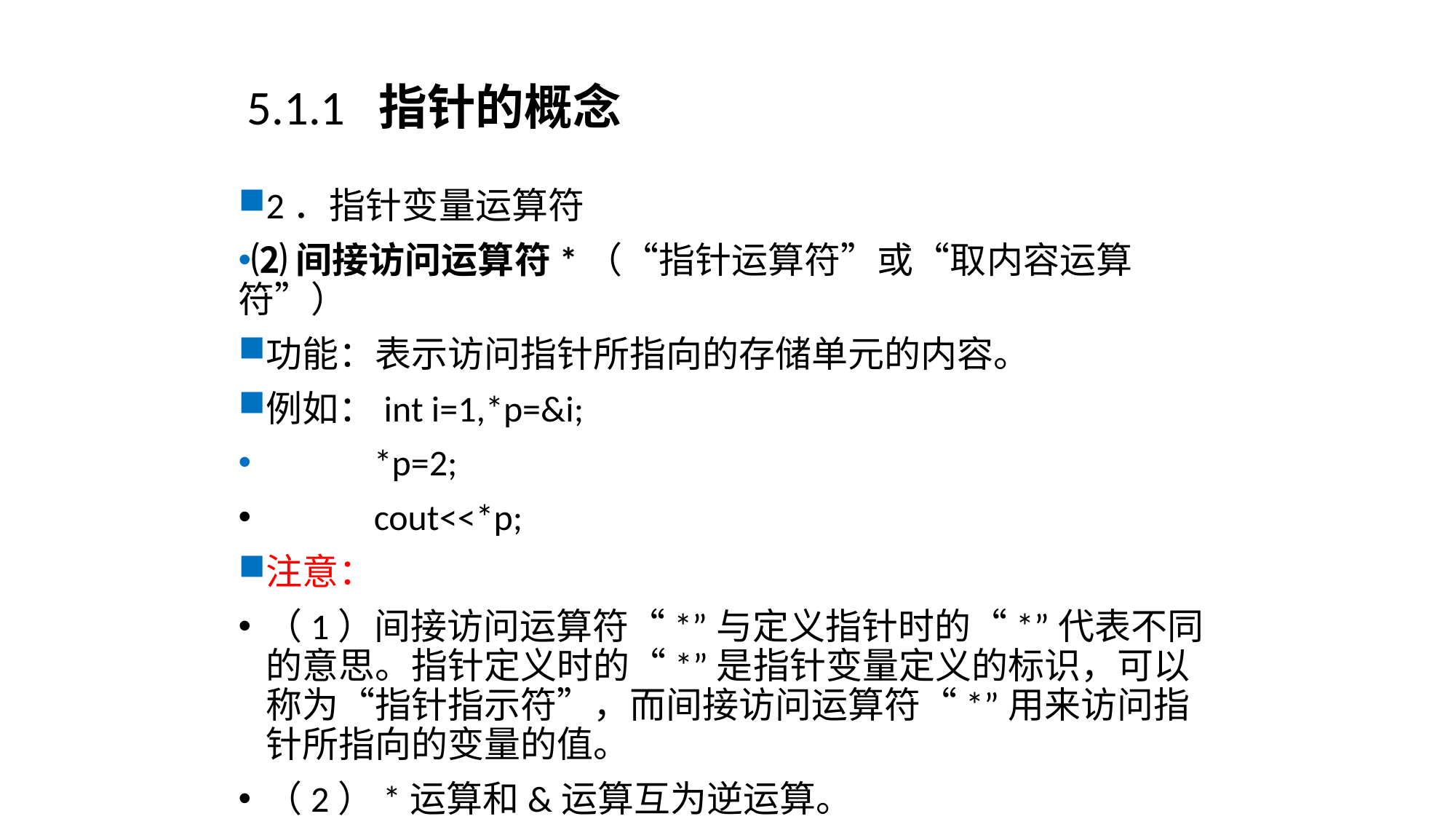

# 5.1.1  指针的概念
2．指针变量运算符
⑵间接访问运算符*（“指针运算符”或“取内容运算符”）
功能：表示访问指针所指向的存储单元的内容。
例如：int i=1,*p=&i;
               *p=2;
               cout<<*p;
注意：
（1）间接访问运算符“*”与定义指针时的“*”代表不同的意思。指针定义时的“*”是指针变量定义的标识，可以称为“指针指示符”，而间接访问运算符“*”用来访问指针所指向的变量的值。
（2）*运算和&运算互为逆运算。